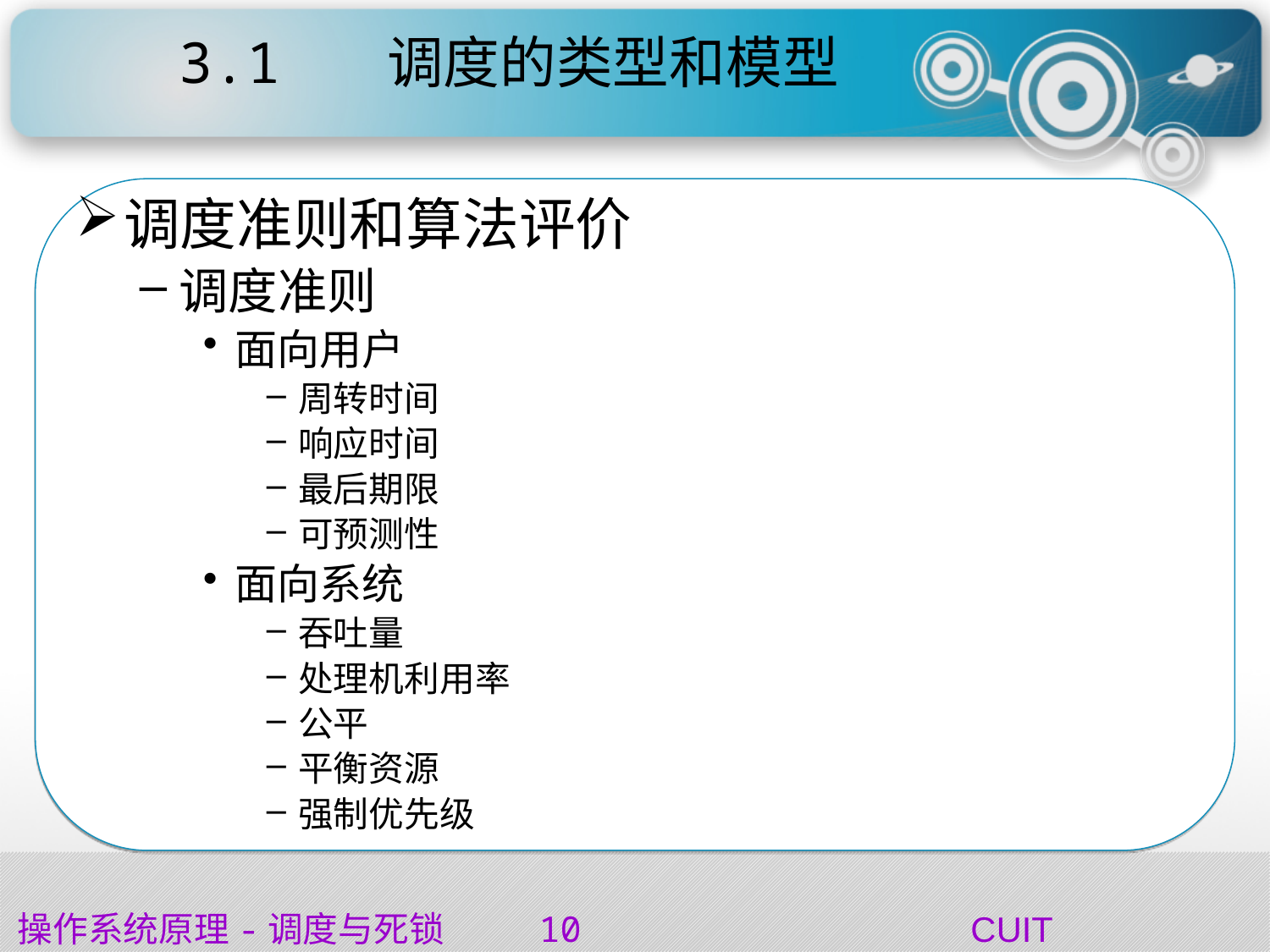

# 3.1	  调度的类型和模型
调度准则和算法评价
调度准则
面向用户
周转时间
响应时间
最后期限
可预测性
面向系统
吞吐量
处理机利用率
公平
平衡资源
强制优先级